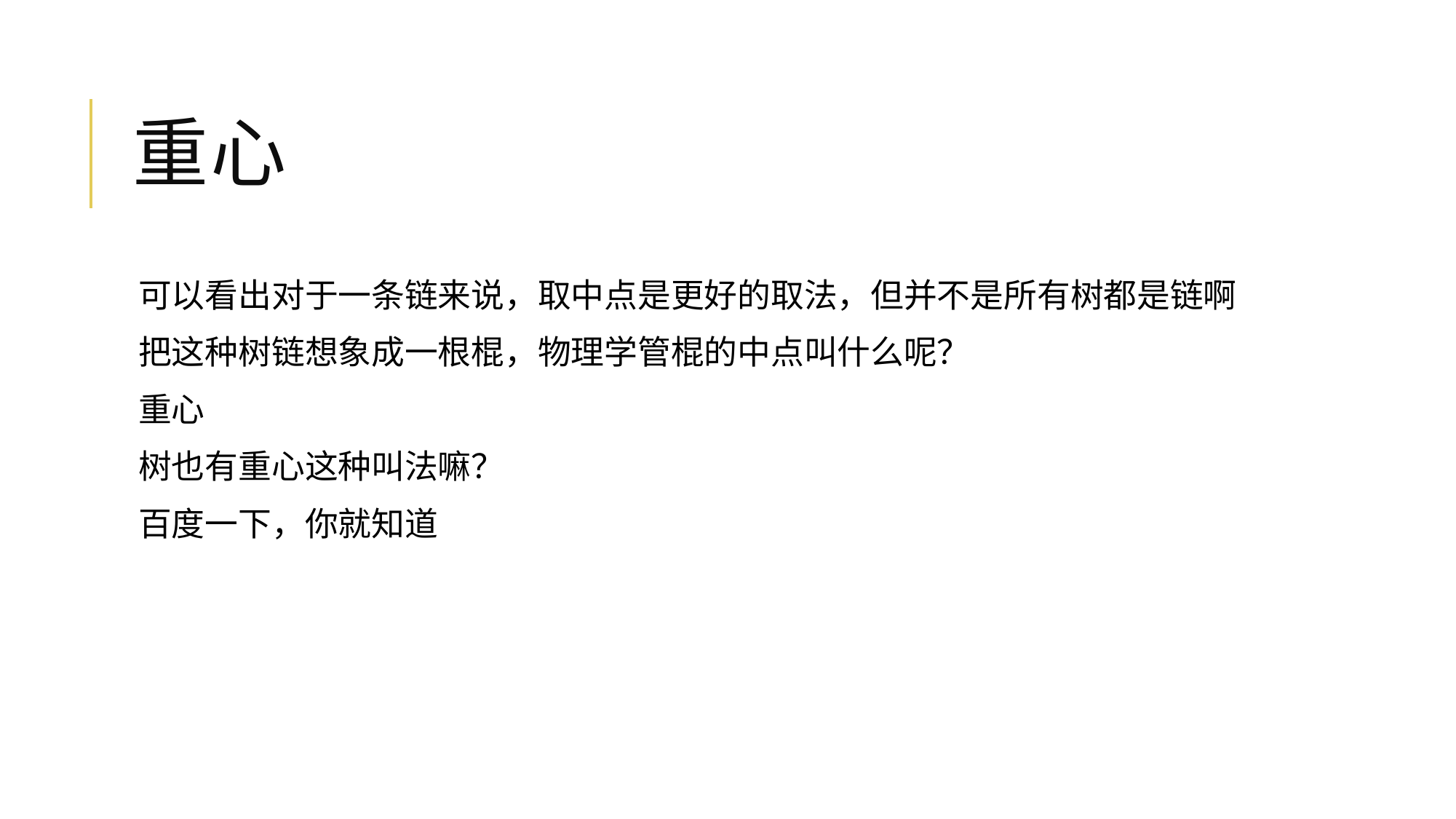

# 重心
可以看出对于一条链来说，取中点是更好的取法，但并不是所有树都是链啊
把这种树链想象成一根棍，物理学管棍的中点叫什么呢？
重心
树也有重心这种叫法嘛？
百度一下，你就知道